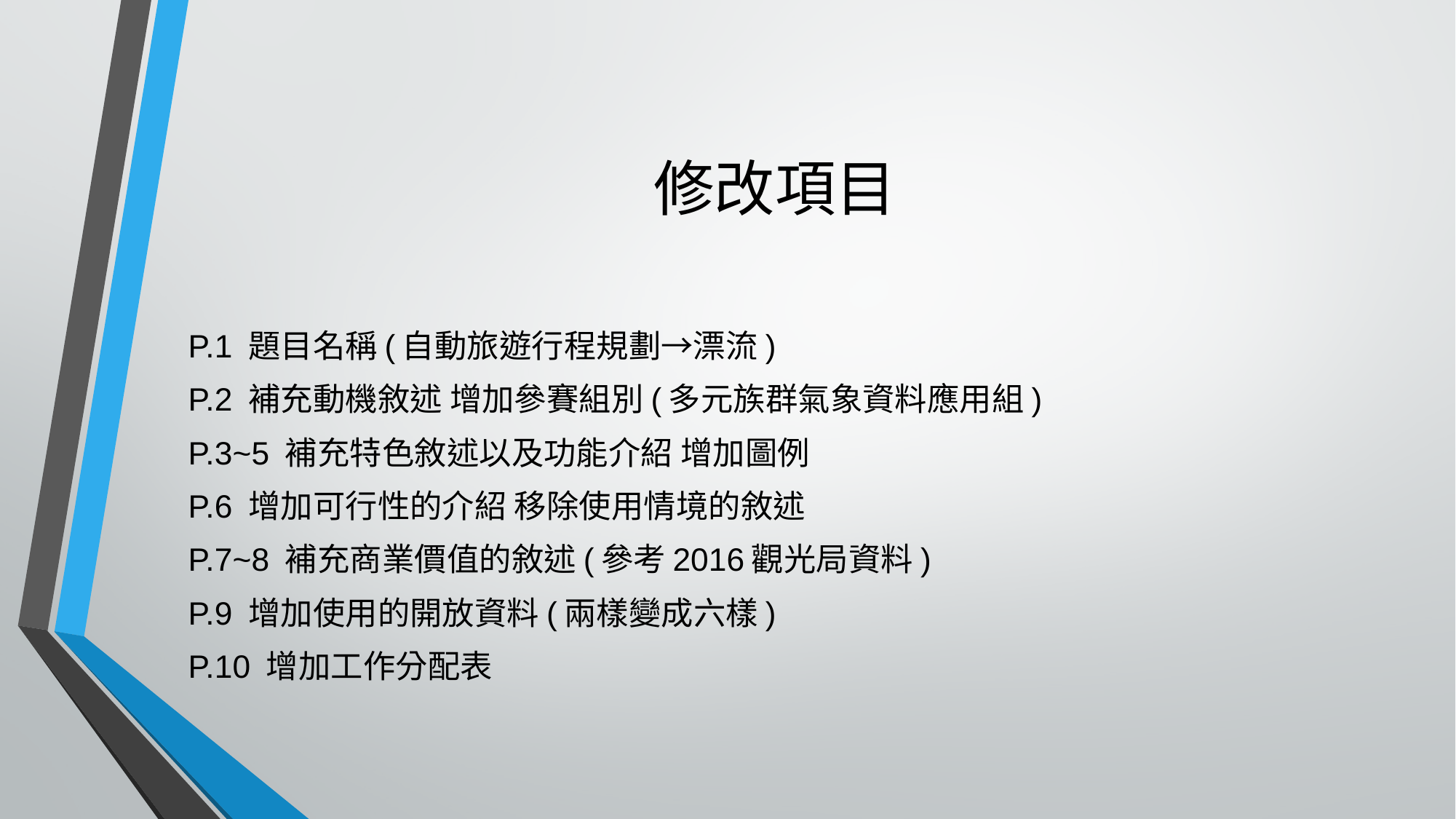

# 修改項目
P.1 題目名稱(自動旅遊行程規劃→漂流)
P.2 補充動機敘述 增加參賽組別(多元族群氣象資料應用組)
P.3~5 補充特色敘述以及功能介紹 增加圖例
P.6 增加可行性的介紹 移除使用情境的敘述
P.7~8 補充商業價值的敘述(參考2016觀光局資料)
P.9 增加使用的開放資料(兩樣變成六樣)
P.10 增加工作分配表